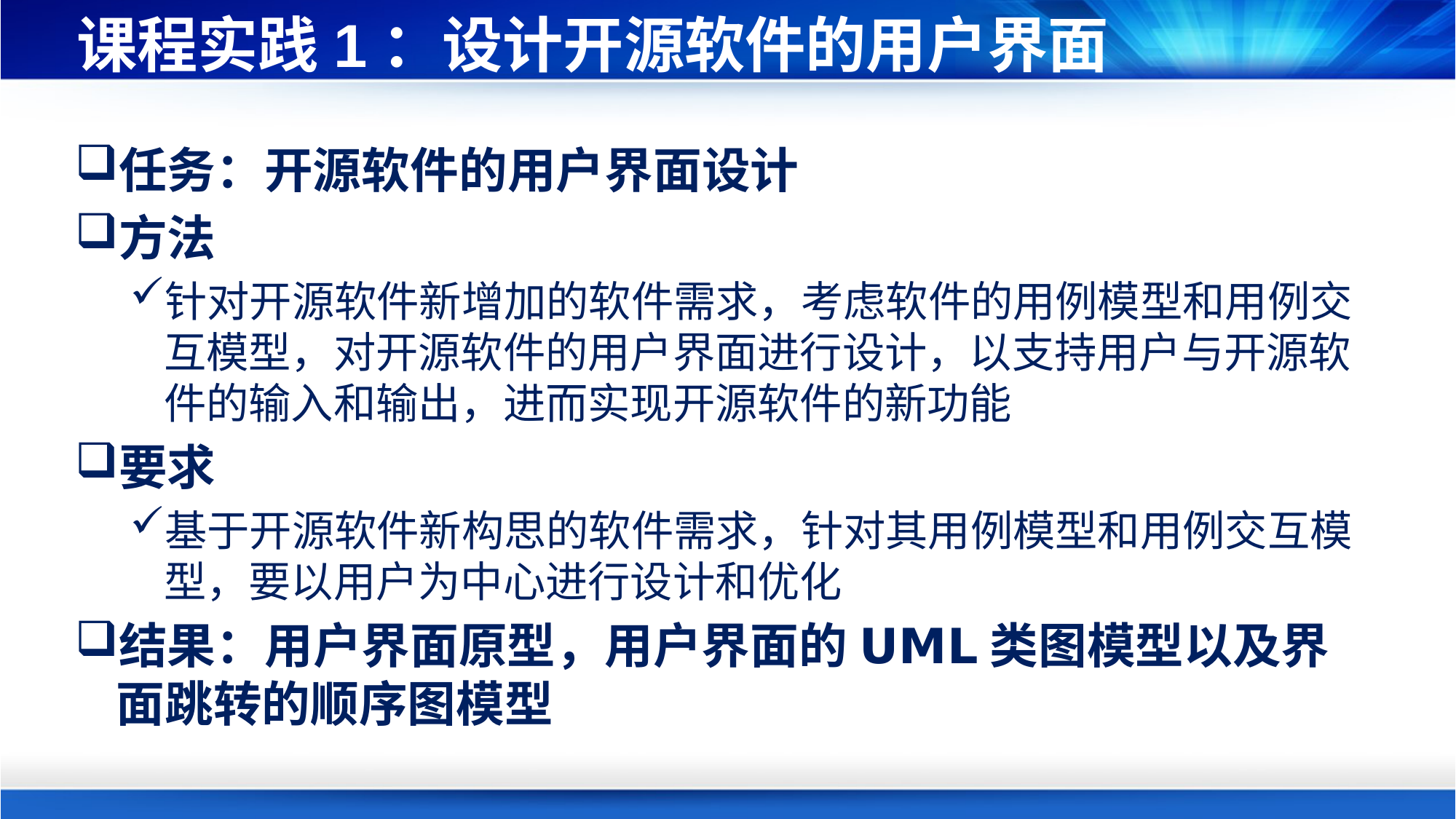

# 课程实践1：设计开源软件的用户界面
任务：开源软件的用户界面设计
方法
针对开源软件新增加的软件需求，考虑软件的用例模型和用例交互模型，对开源软件的用户界面进行设计，以支持用户与开源软件的输入和输出，进而实现开源软件的新功能
要求
基于开源软件新构思的软件需求，针对其用例模型和用例交互模型，要以用户为中心进行设计和优化
结果：用户界面原型，用户界面的UML类图模型以及界面跳转的顺序图模型